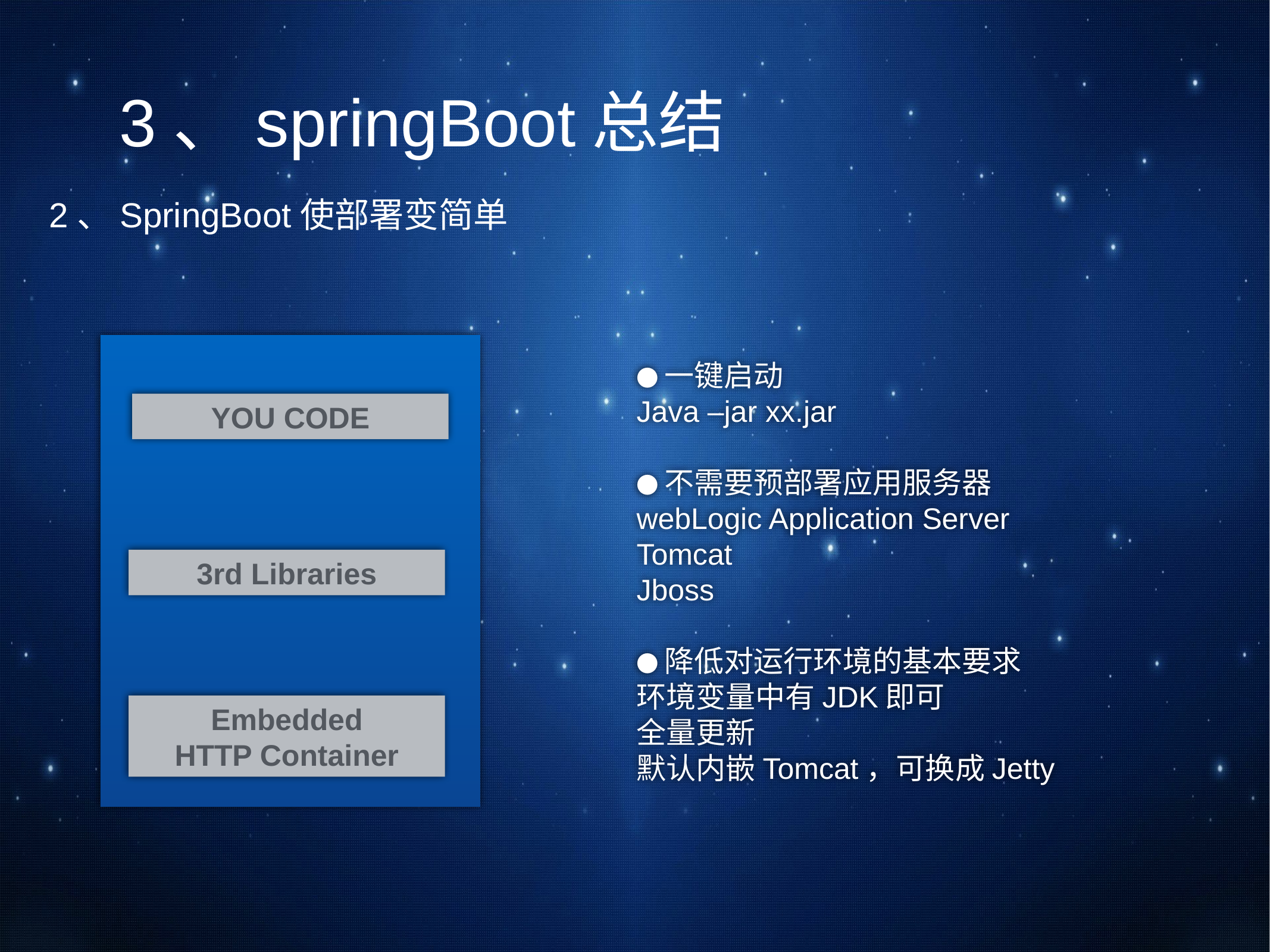

# 3、springBoot总结
2、SpringBoot使部署变简单

●一键启动
Java –jar xx.jar

●不需要预部署应用服务器
webLogic Application Server
Tomcat
Jboss

●降低对运行环境的基本要求
环境变量中有JDK即可
全量更新
默认内嵌Tomcat，可换成Jetty
YOU CODE
3rd Libraries
Embedded
HTTP Container